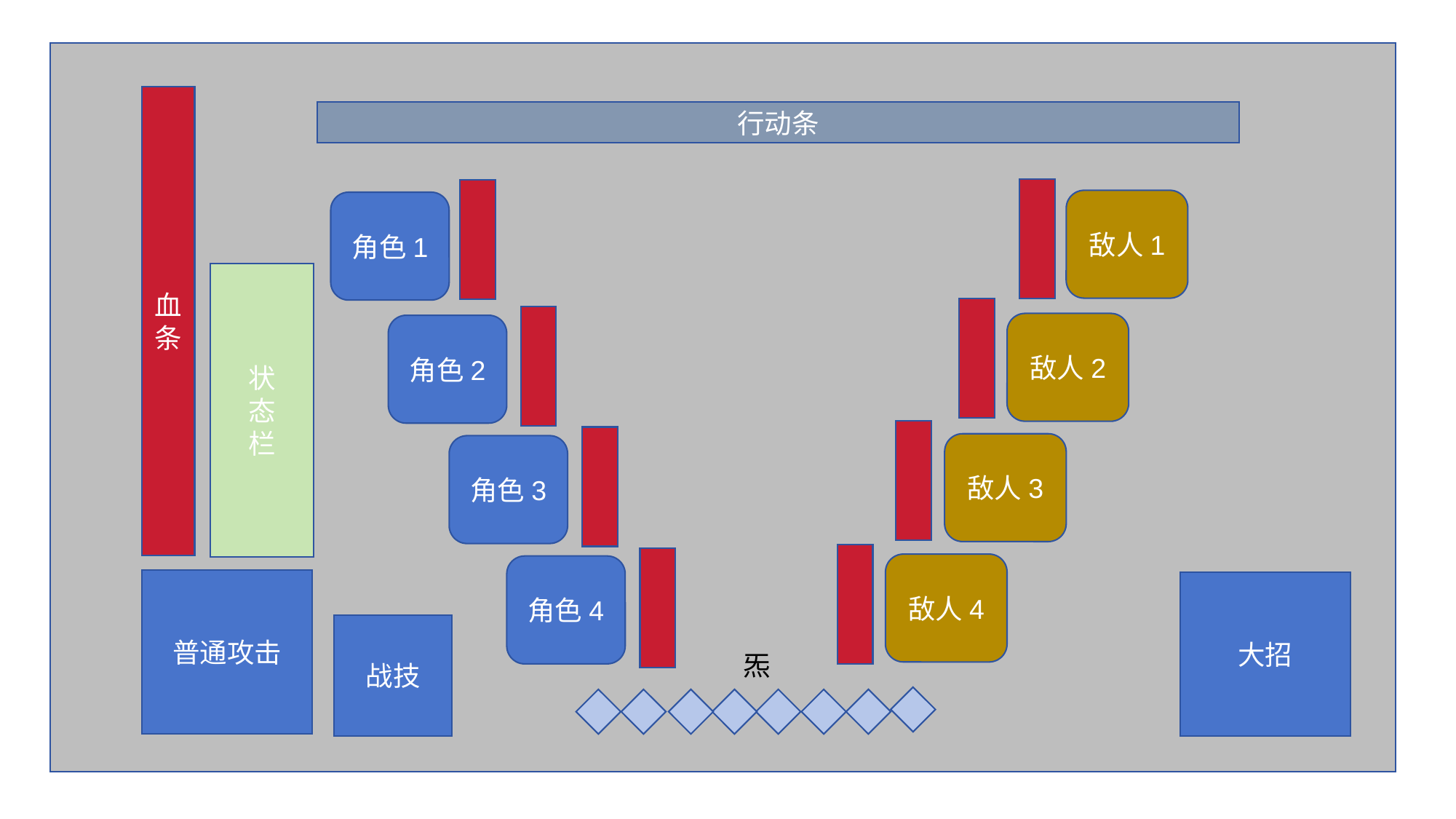

血条
状
态
栏
普通攻击
战技
行动条

敌人1
角色1
角色2
角色3
角色4
敌人2
敌人3
敌人4
大招
炁